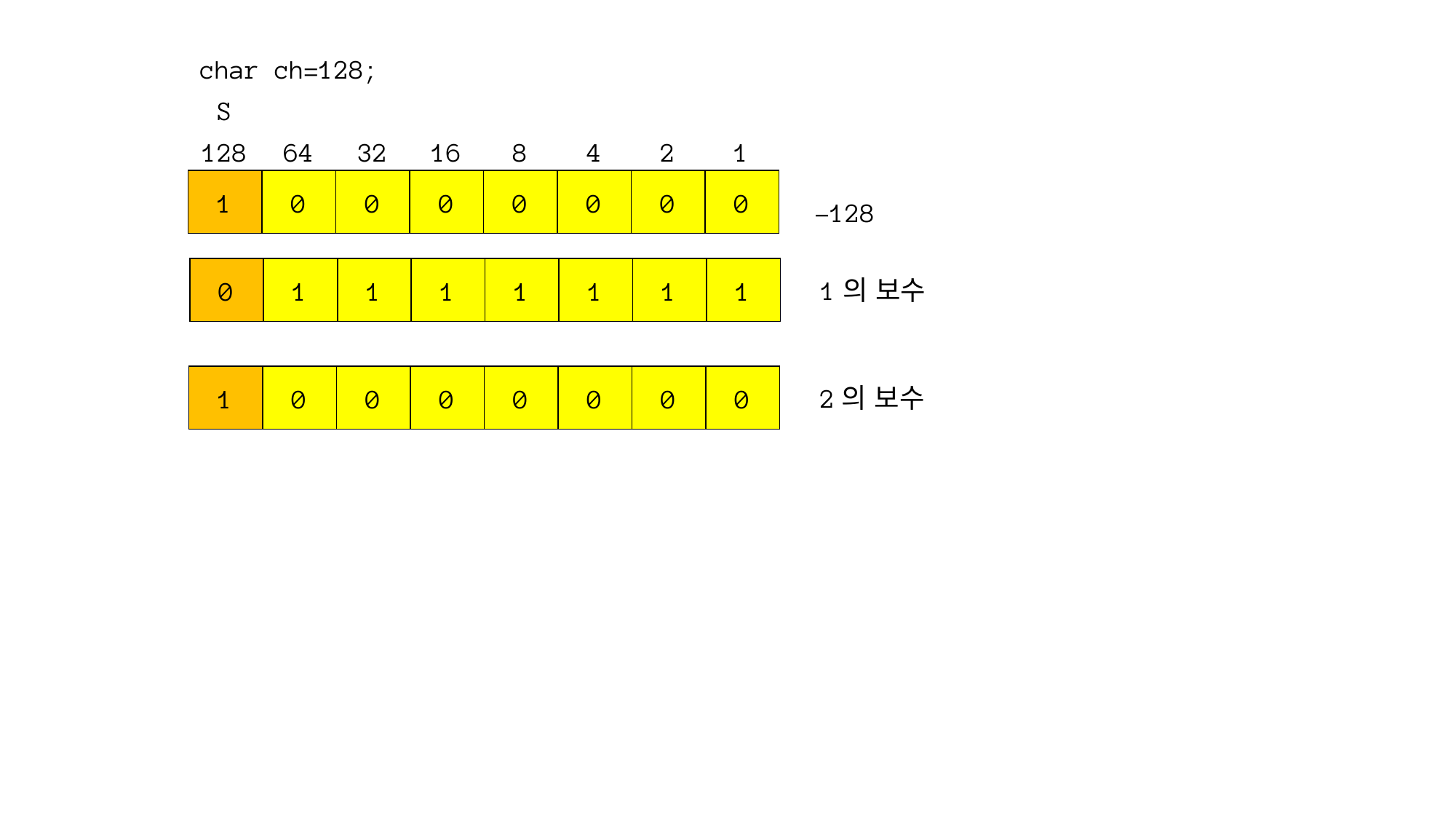

char ch=128;
S
128
64
32
16
8
4
2
1
1
0
0
0
0
0
0
0
-128
0
1
1
1
1
1
1
1
1의 보수
1
0
0
0
0
0
0
0
2의 보수